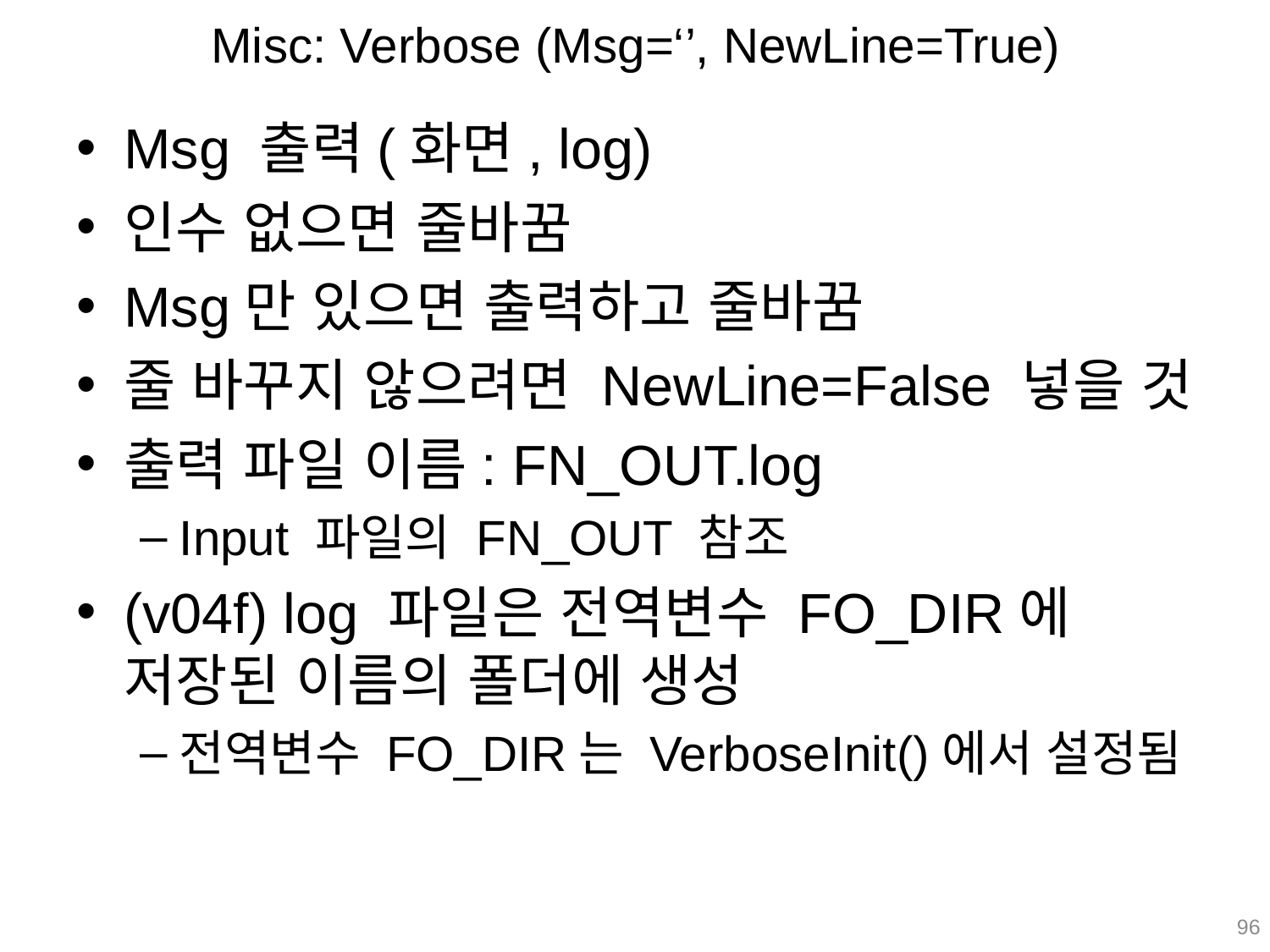

# Misc: Verbose (Msg=‘’, NewLine=True)
Msg 출력(화면, log)
인수 없으면 줄바꿈
Msg만 있으면 출력하고 줄바꿈
줄 바꾸지 않으려면 NewLine=False 넣을 것
출력 파일 이름: FN_OUT.log
Input 파일의 FN_OUT 참조
(v04f) log 파일은 전역변수 FO_DIR에 저장된 이름의 폴더에 생성
전역변수 FO_DIR는 VerboseInit()에서 설정됨

96